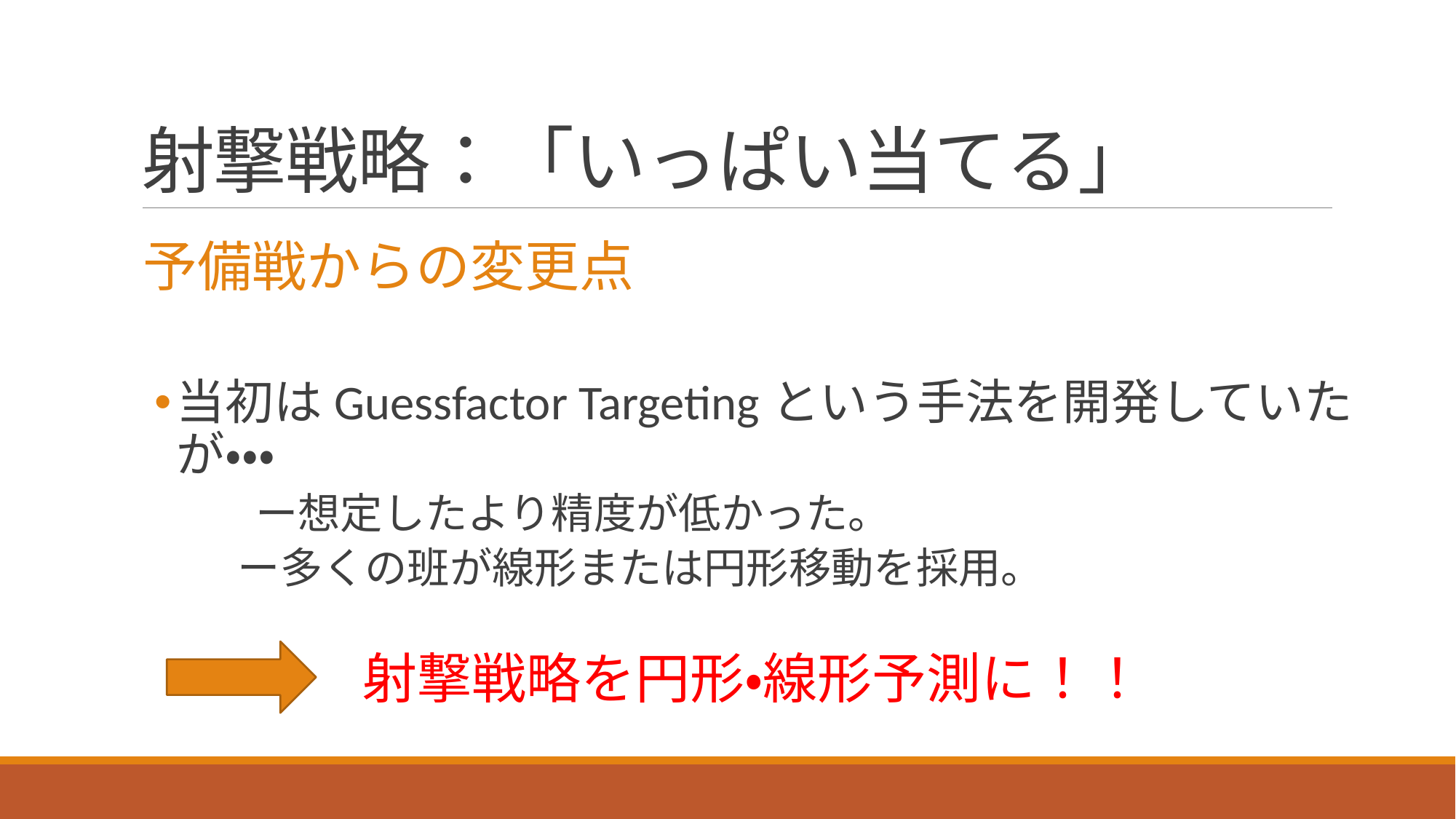

# 射撃戦略：「いっぱい当てる」
予備戦からの変更点

当初はGuessfactor Targetingという手法を開発していたが・・・
　　ー想定したより精度が低かった。
　  ー多くの班が線形または円形移動を採用。

射撃戦略を円形・線形予測に！！